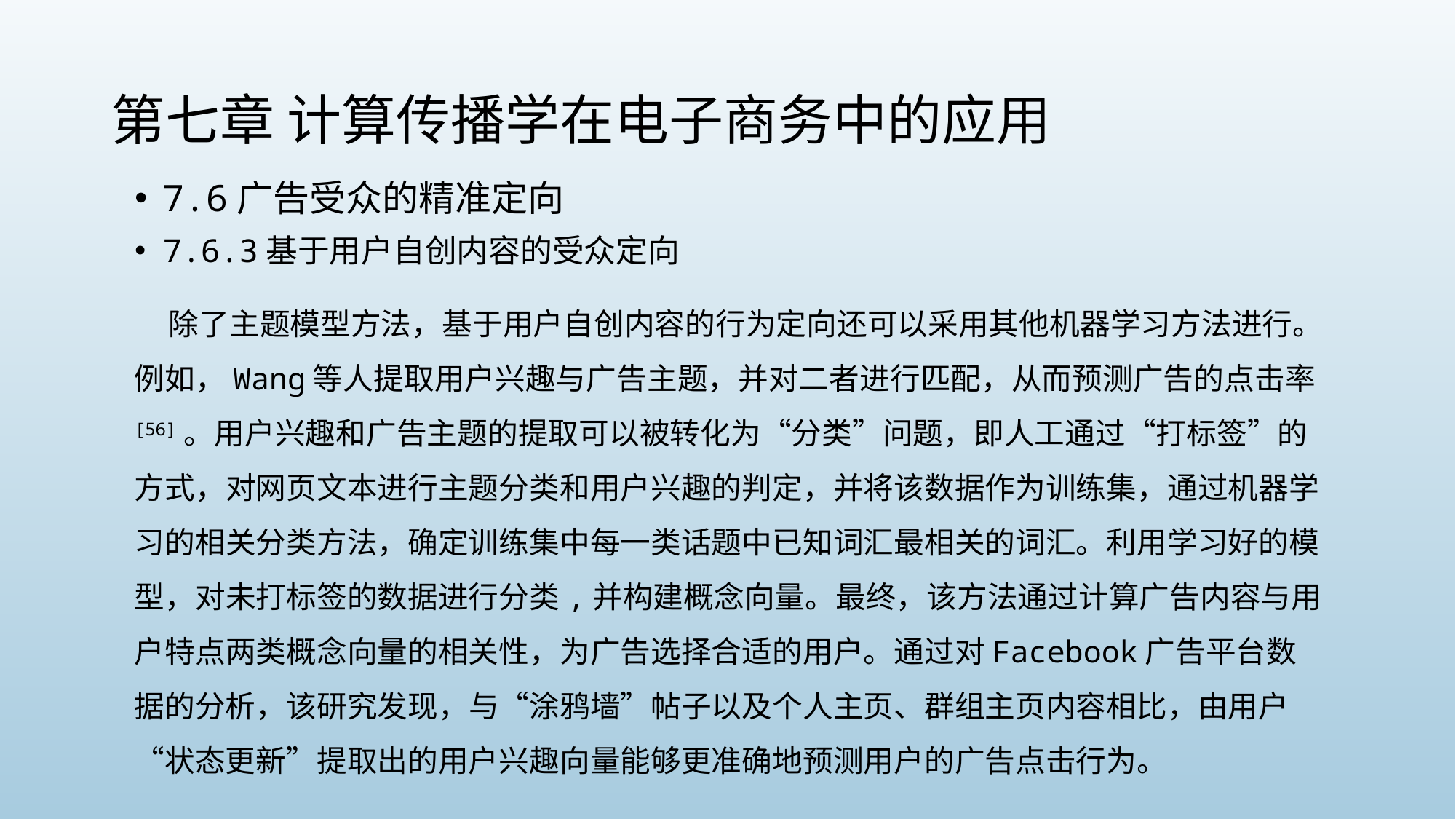

# 第七章 计算传播学在电子商务中的应用
7.6广告受众的精准定向
7.6.3基于用户自创内容的受众定向
    除了主题模型方法，基于用户自创内容的行为定向还可以采用其他机器学习方法进行。例如，Wang等人提取用户兴趣与广告主题，并对二者进行匹配，从而预测广告的点击率[56]。用户兴趣和广告主题的提取可以被转化为“分类”问题，即人工通过“打标签”的方式，对网页文本进行主题分类和用户兴趣的判定，并将该数据作为训练集，通过机器学习的相关分类方法，确定训练集中每一类话题中已知词汇最相关的词汇。利用学习好的模型，对未打标签的数据进行分类,并构建概念向量。最终，该方法通过计算广告内容与用户特点两类概念向量的相关性，为广告选择合适的用户。通过对Facebook广告平台数据的分析，该研究发现，与“涂鸦墙”帖子以及个人主页、群组主页内容相比，由用户“状态更新”提取出的用户兴趣向量能够更准确地预测用户的广告点击行为。